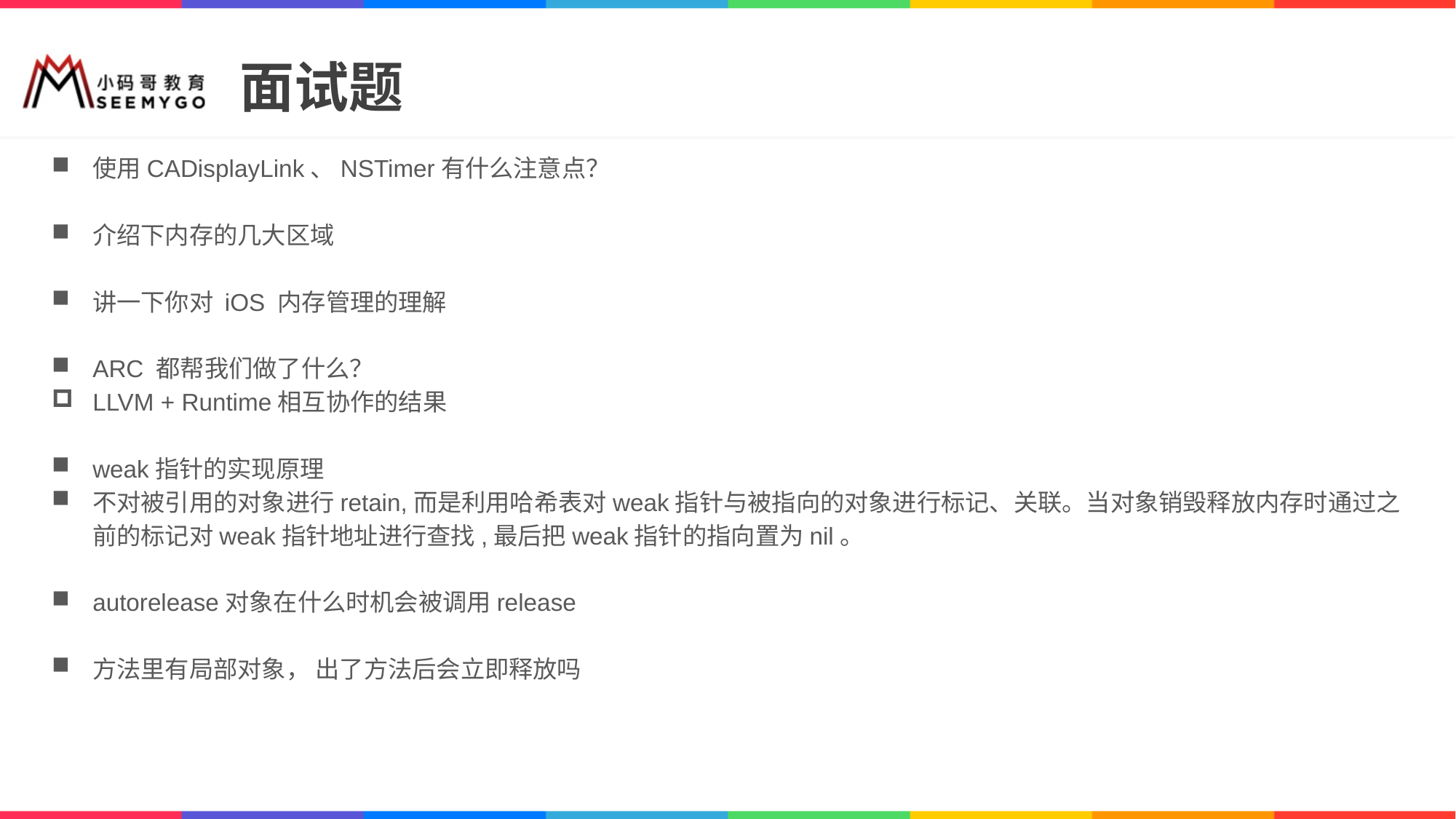

# 面试题
使用CADisplayLink、NSTimer有什么注意点？

介绍下内存的几大区域

讲一下你对 iOS 内存管理的理解

ARC 都帮我们做了什么？
LLVM + Runtime相互协作的结果

weak指针的实现原理
不对被引用的对象进行retain,而是利用哈希表对weak指针与被指向的对象进行标记、关联。当对象销毁释放内存时通过之前的标记对weak指针地址进行查找,最后把weak指针的指向置为nil。

autorelease对象在什么时机会被调用release

方法里有局部对象， 出了方法后会立即释放吗